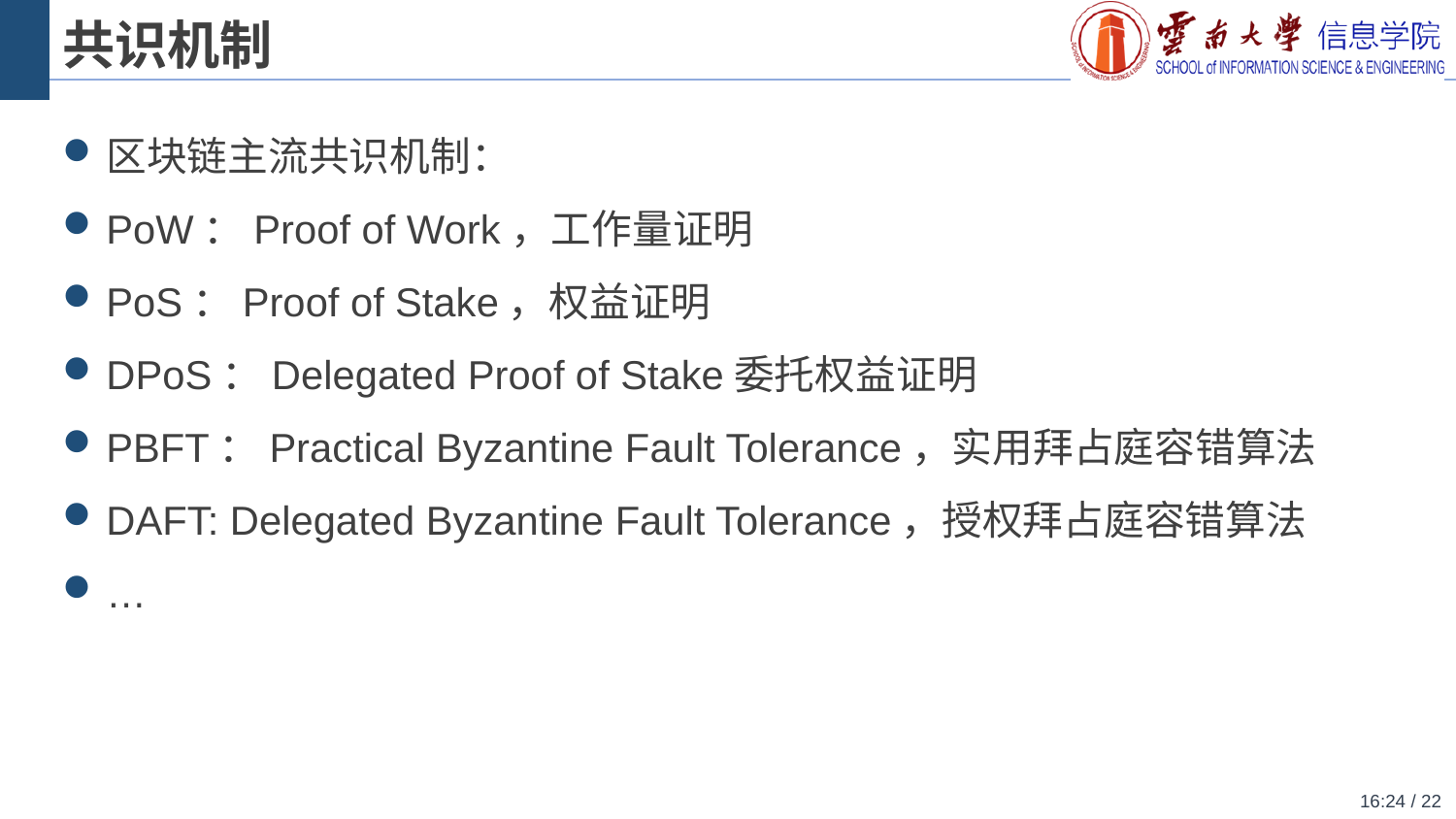

# 共识机制
区块链主流共识机制：
PoW：Proof of Work，工作量证明
PoS：Proof of Stake，权益证明
DPoS：Delegated Proof of Stake委托权益证明
PBFT：Practical Byzantine Fault Tolerance，实用拜占庭容错算法
DAFT: Delegated Byzantine Fault Tolerance，授权拜占庭容错算法
…